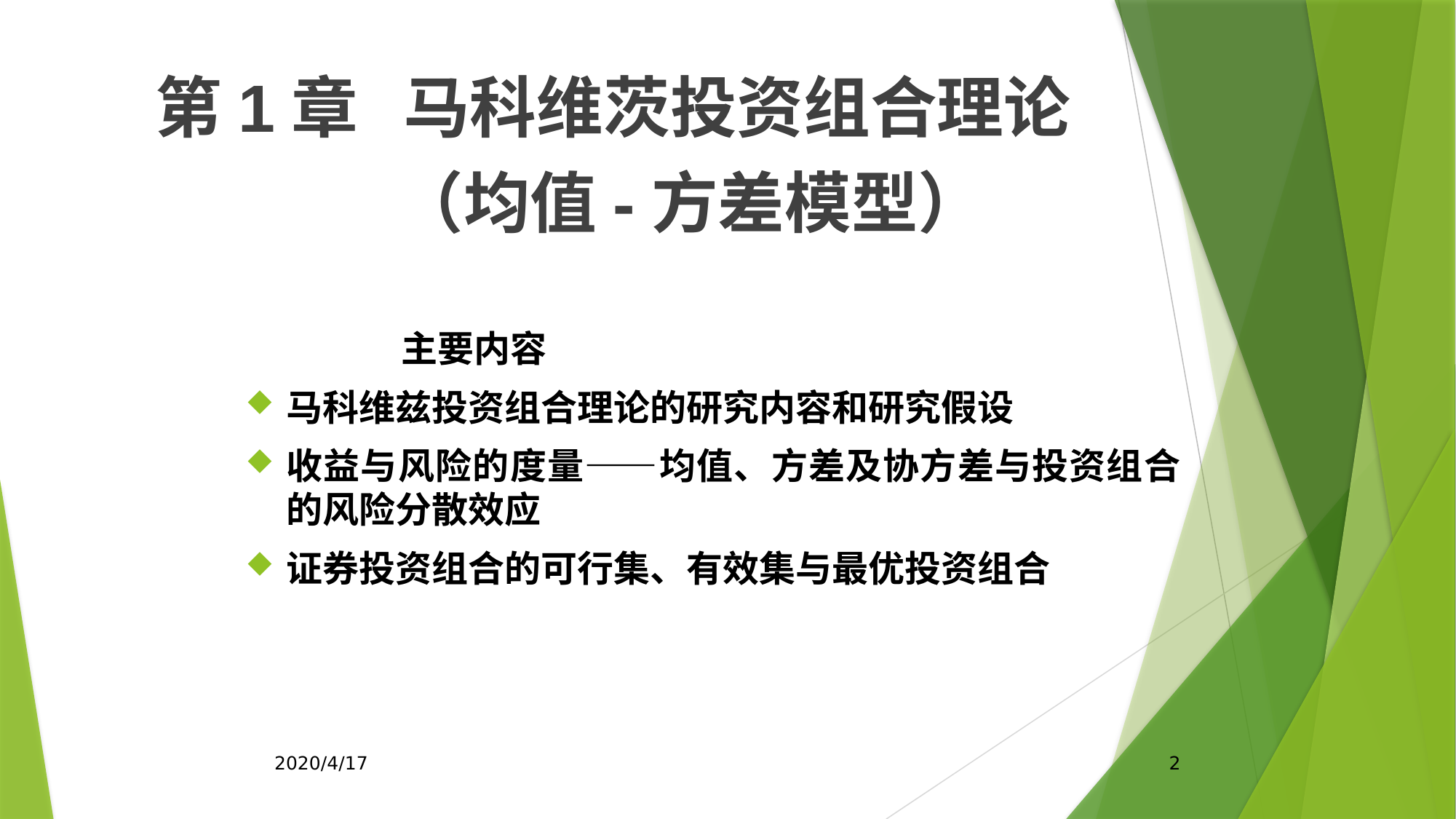

第1章   马科维茨投资组合理论
                  （均值-方差模型）
                  主要内容
马科维兹投资组合理论的研究内容和研究假设
收益与风险的度量——均值、方差及协方差与投资组合的风险分散效应
证券投资组合的可行集、有效集与最优投资组合

2020/4/17
2